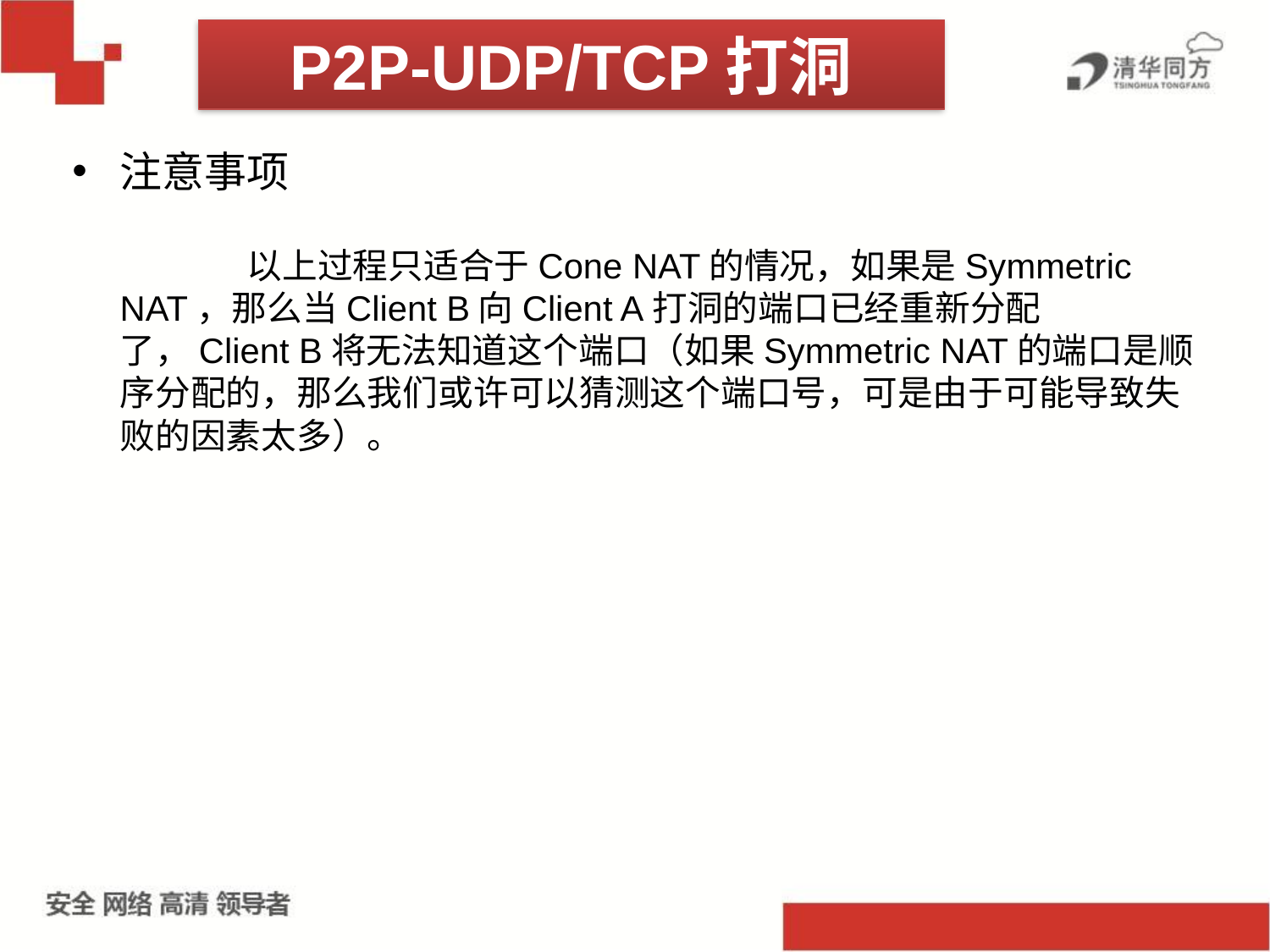

P2P-UDP/TCP打洞
注意事项

		以上过程只适合于Cone NAT的情况，如果是Symmetric NAT，那么当Client B向Client A打洞的端口已经重新分配了，Client B将无法知道这个端口（如果Symmetric NAT的端口是顺序分配的，那么我们或许可以猜测这个端口号，可是由于可能导致失败的因素太多）。